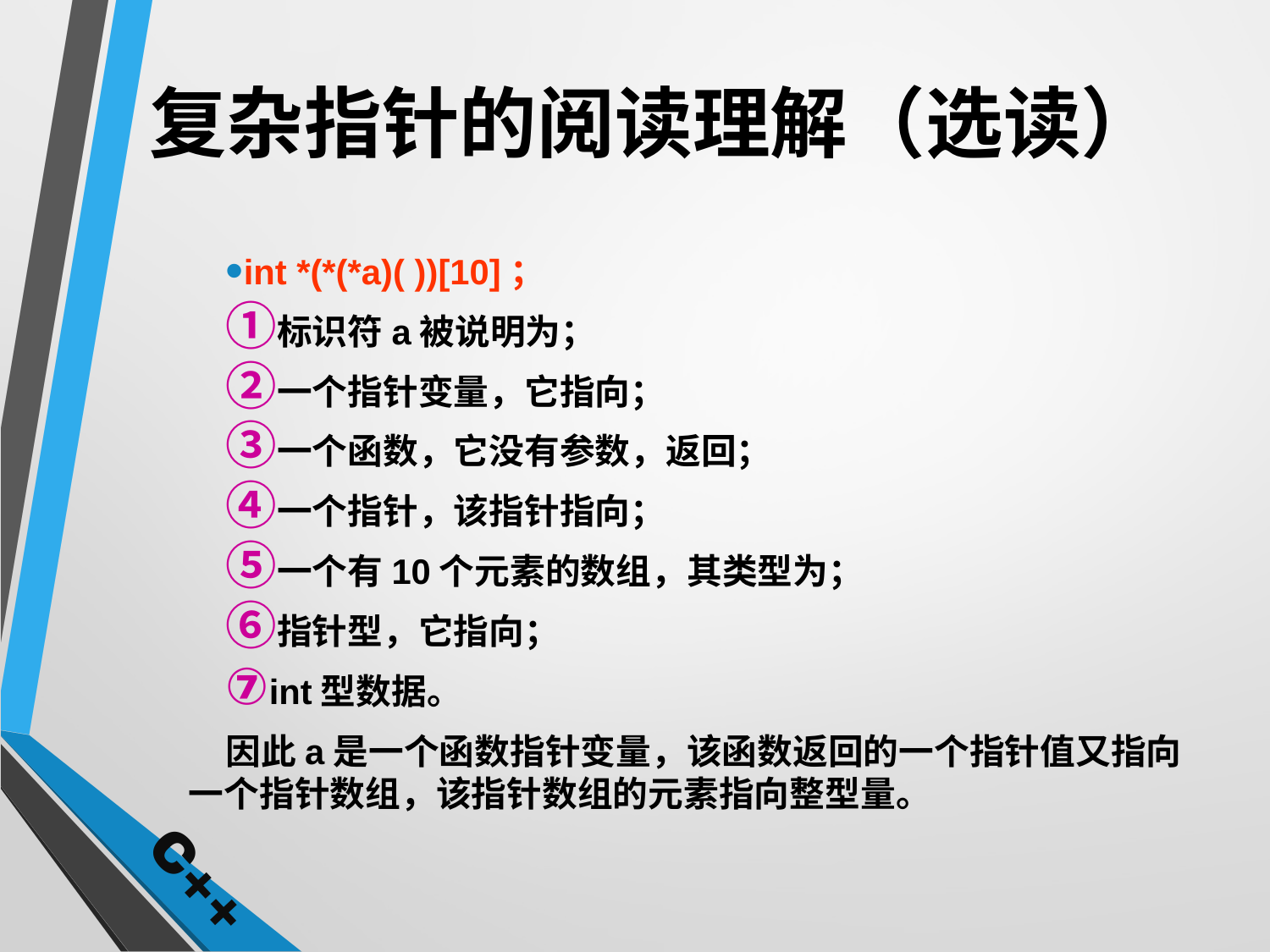

# 复杂指针的阅读理解（选读）
int *(*(*a)( ))[10]；
标识符a被说明为；
一个指针变量，它指向；
一个函数，它没有参数，返回；
一个指针，该指针指向；
一个有10个元素的数组，其类型为；
指针型，它指向；
int型数据。
因此a是一个函数指针变量，该函数返回的一个指针值又指向一个指针数组，该指针数组的元素指向整型量。